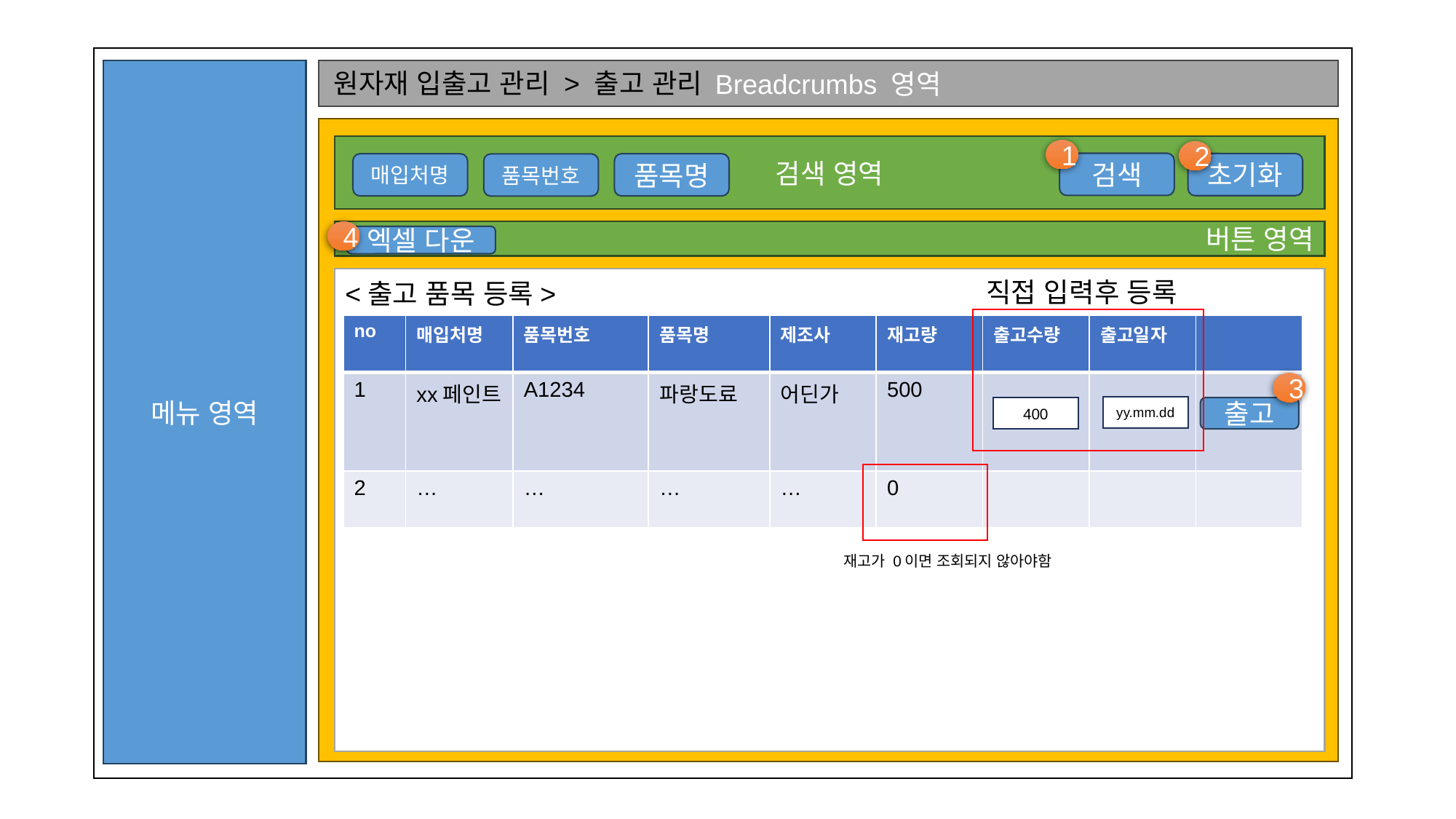

메뉴 영역
Breadcrumbs 영역
원자재 입출고 관리 > 출고 관리
Content영역
검색 영역
1
2
검색
초기화
매입처명
품목명
품목번호
4
버튼 영역
엑셀 다운
테이블
직접 입력후 등록
<출고 품목 등록>

| no | 매입처명 | 품목번호 | 품목명 | 제조사 | 재고량 | 출고수량 | 출고일자 |  |
| --- | --- | --- | --- | --- | --- | --- | --- | --- |
| 1 | xx페인트 | A1234 | 파랑도료 | 어딘가 | 500 |  |  |  |
| 2 | … | … | … | … | 0 |  |  |  |
3
yy.mm.dd
400
출고

재고가 0이면 조회되지 않아야함